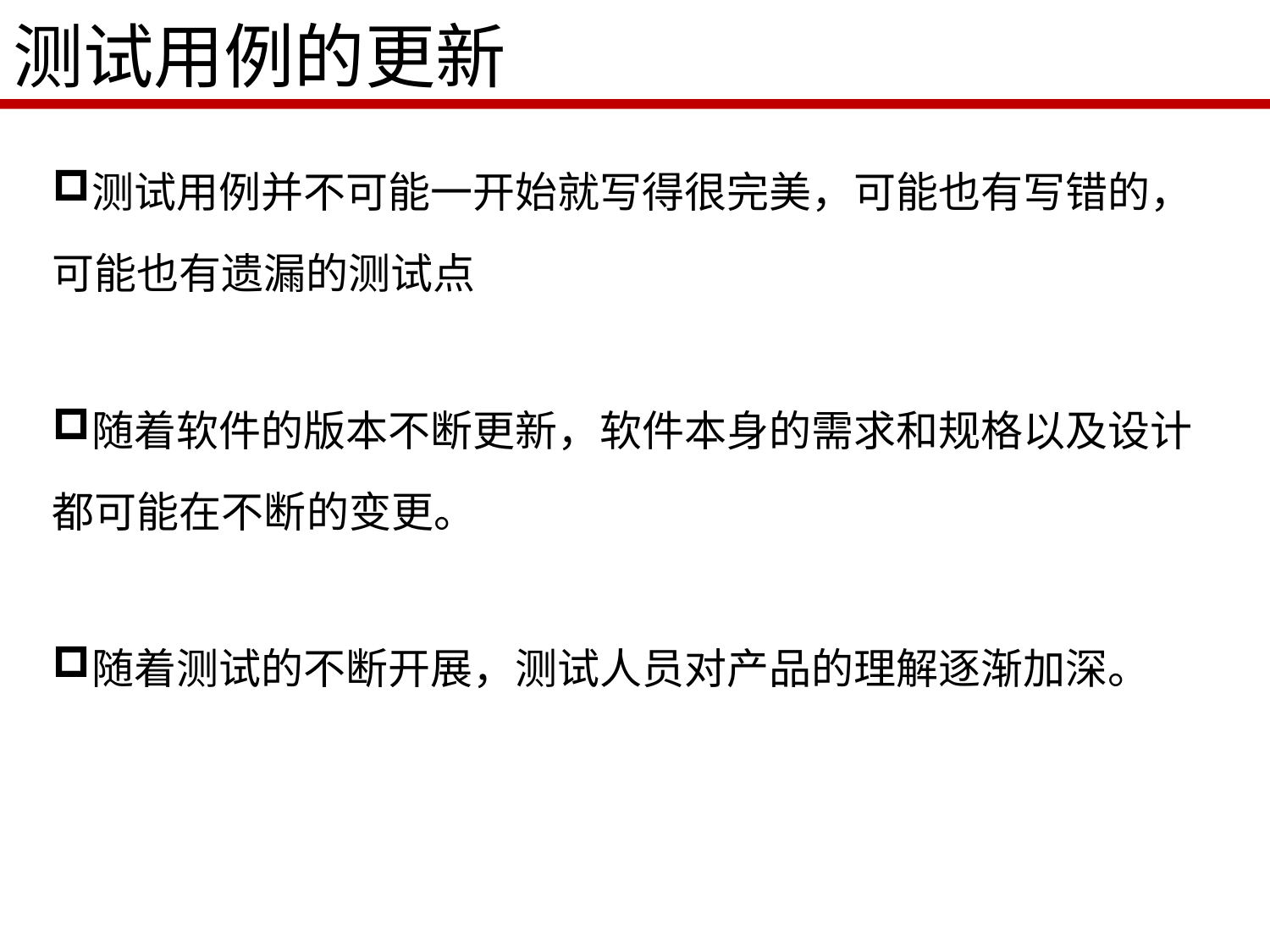

# 测试用例的更新
测试用例并不可能一开始就写得很完美，可能也有写错的，可能也有遗漏的测试点

随着软件的版本不断更新，软件本身的需求和规格以及设计都可能在不断的变更。

随着测试的不断开展，测试人员对产品的理解逐渐加深。